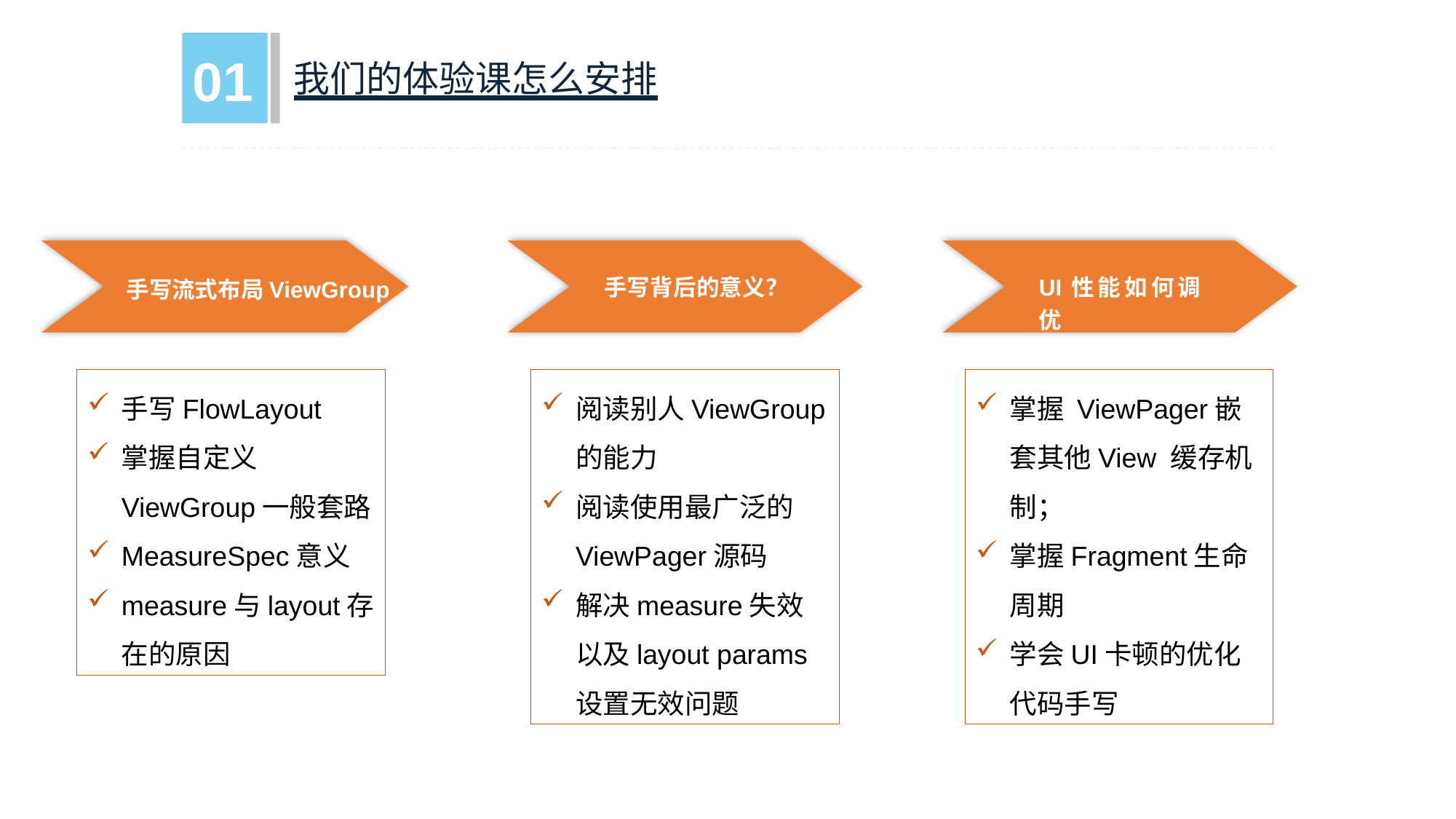

01
我们的体验课怎么安排

手写背后的意义？

UI性能如何调优

手写流式布局ViewGroup
手写FlowLayout
掌握自定义ViewGroup一般套路
MeasureSpec意义
measure与layout存在的原因
阅读别人ViewGroup的能力
阅读使用最广泛的ViewPager源码
解决measure失效以及layout params设置无效问题
掌握 ViewPager嵌套其他View 缓存机制；
掌握Fragment生命周期
学会UI卡顿的优化代码手写